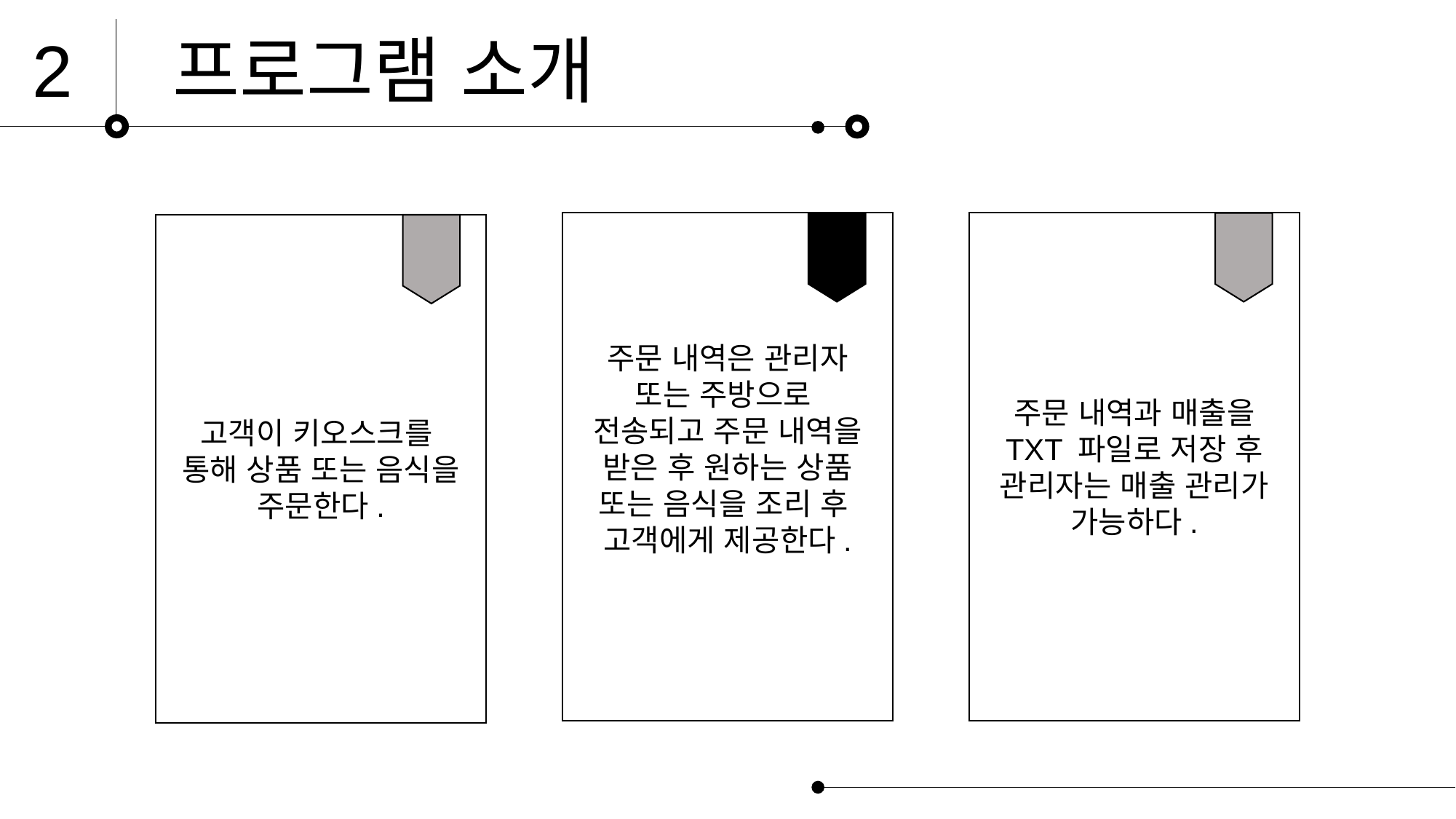

2
프로그램 소개
주문 내역은 관리자
또는 주방으로
전송되고 주문 내역을 받은 후 원하는 상품 또는 음식을 조리 후
고객에게 제공한다.

주문 내역과 매출을
TXT 파일로 저장 후
관리자는 매출 관리가
가능하다.

고객이 키오스크를
통해 상품 또는 음식을
주문한다.